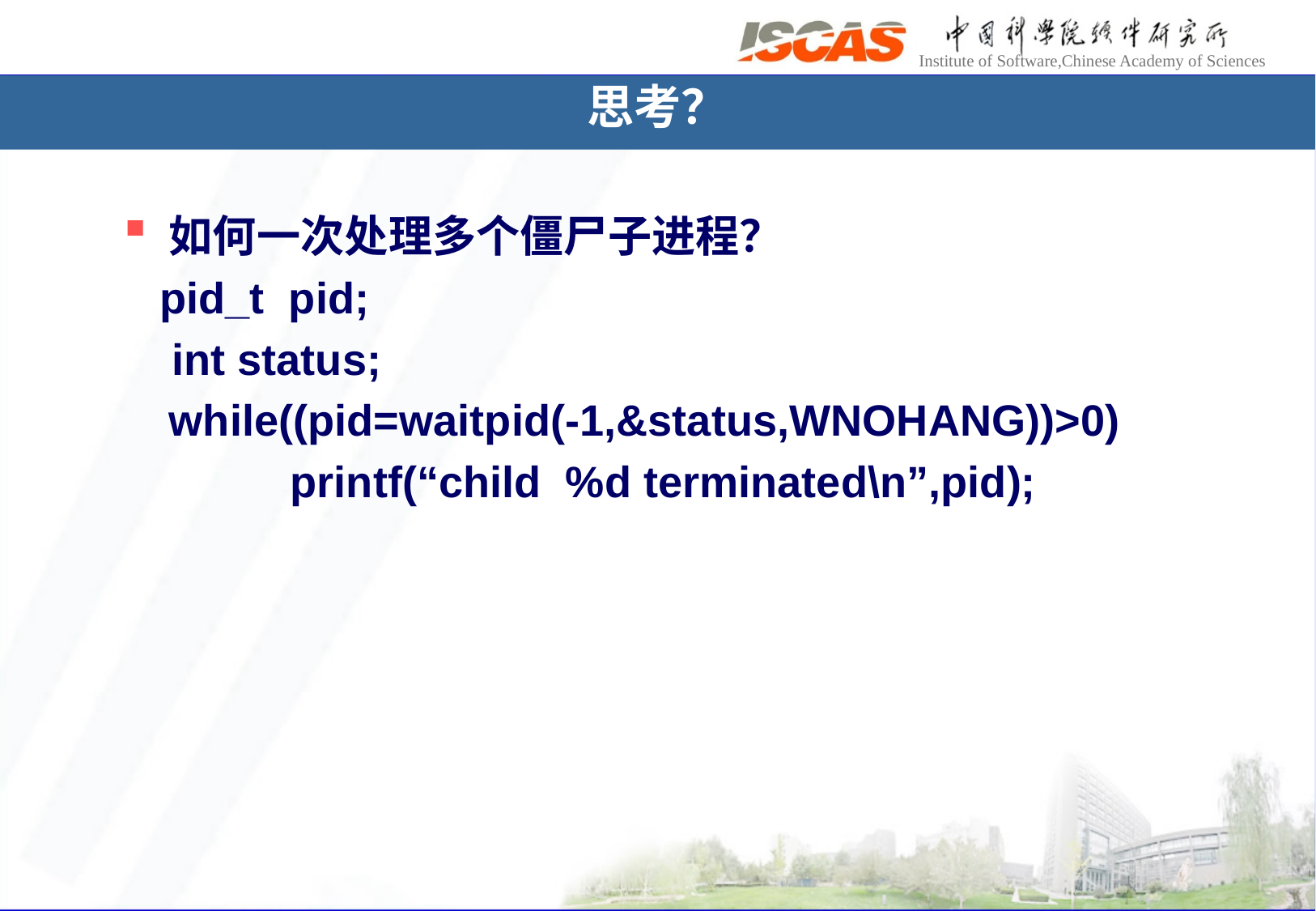

# 思考？
如何一次处理多个僵尸子进程？
   pid_t  pid;
    int status;
	while((pid=waitpid(-1,&status,WNOHANG))>0)
		printf(“child  %d terminated\n”,pid);